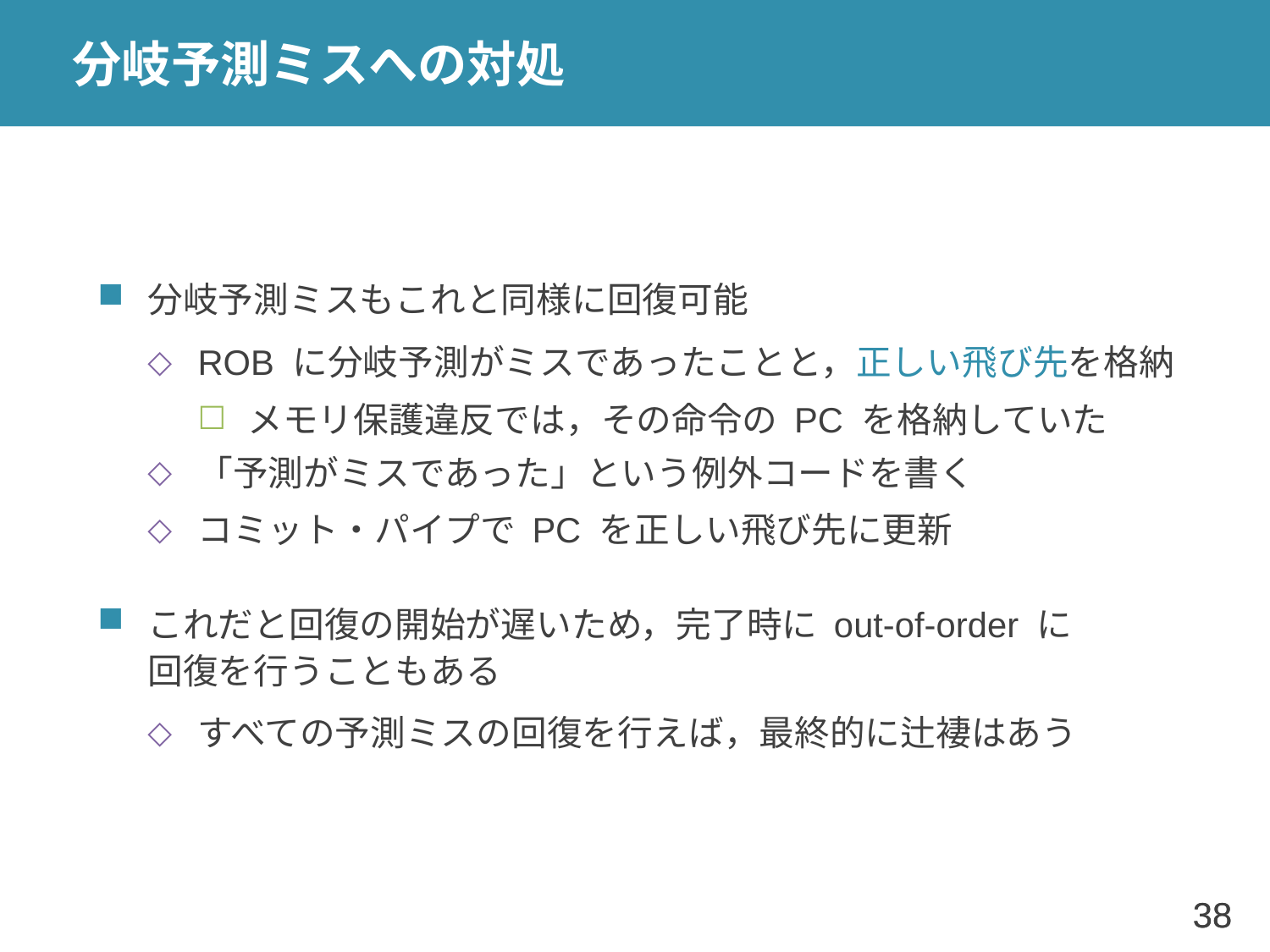

# 分岐予測ミスへの対処
分岐予測ミスもこれと同様に回復可能
ROB に分岐予測がミスであったことと，正しい飛び先を格納
メモリ保護違反では，その命令の PC を格納していた
「予測がミスであった」という例外コードを書く
コミット・パイプで PC を正しい飛び先に更新
これだと回復の開始が遅いため，完了時に out-of-order に
回復を行うこともある
すべての予測ミスの回復を行えば，最終的に辻褄はあう